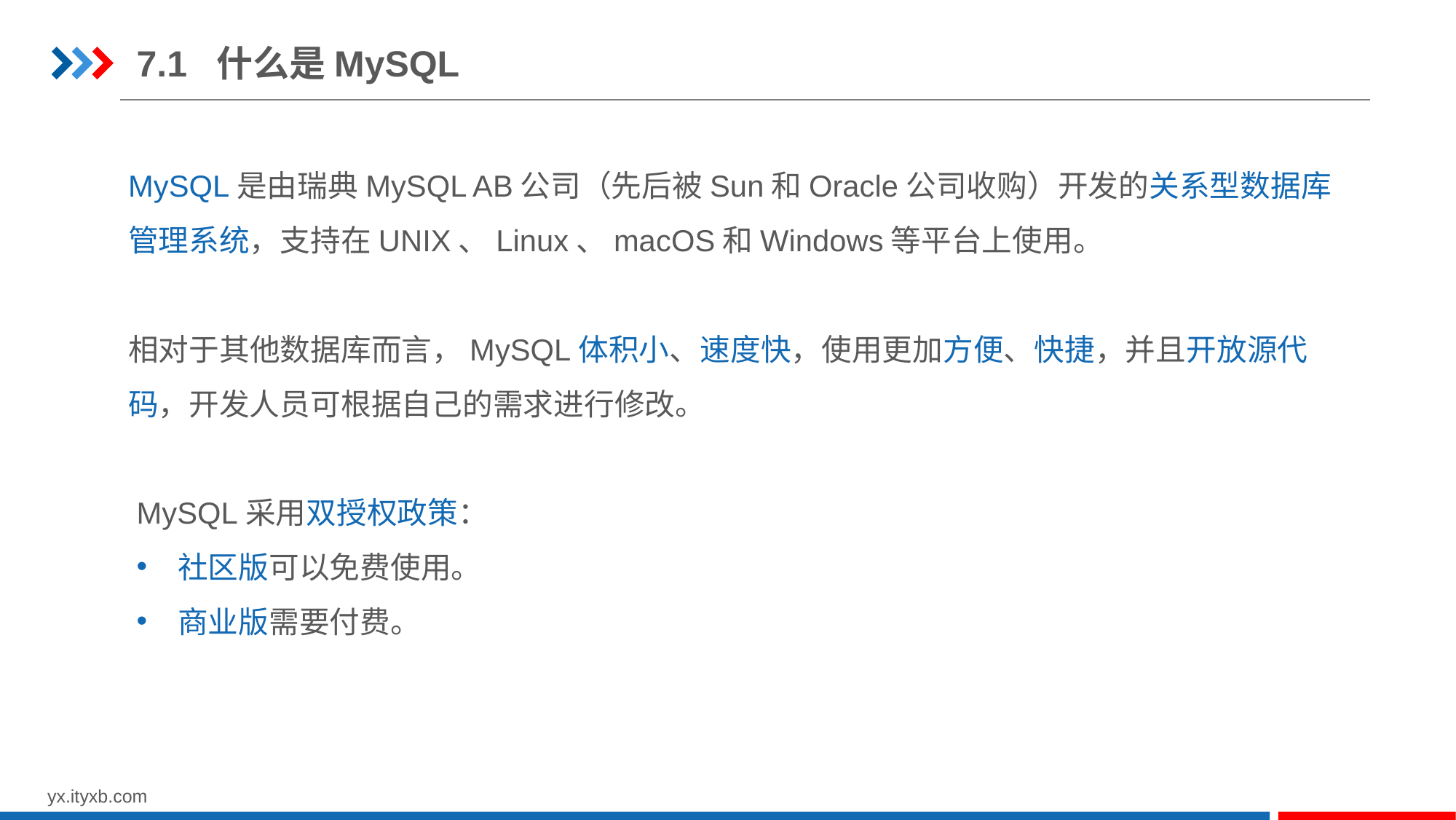

7.1  什么是MySQL
MySQL是由瑞典MySQL AB公司（先后被Sun和Oracle公司收购）开发的关系型数据库管理系统，支持在UNIX、Linux、macOS和Windows等平台上使用。

相对于其他数据库而言，MySQL体积小、速度快，使用更加方便、快捷，并且开放源代码，开发人员可根据自己的需求进行修改。
MySQL采用双授权政策：
社区版可以免费使用。
商业版需要付费。